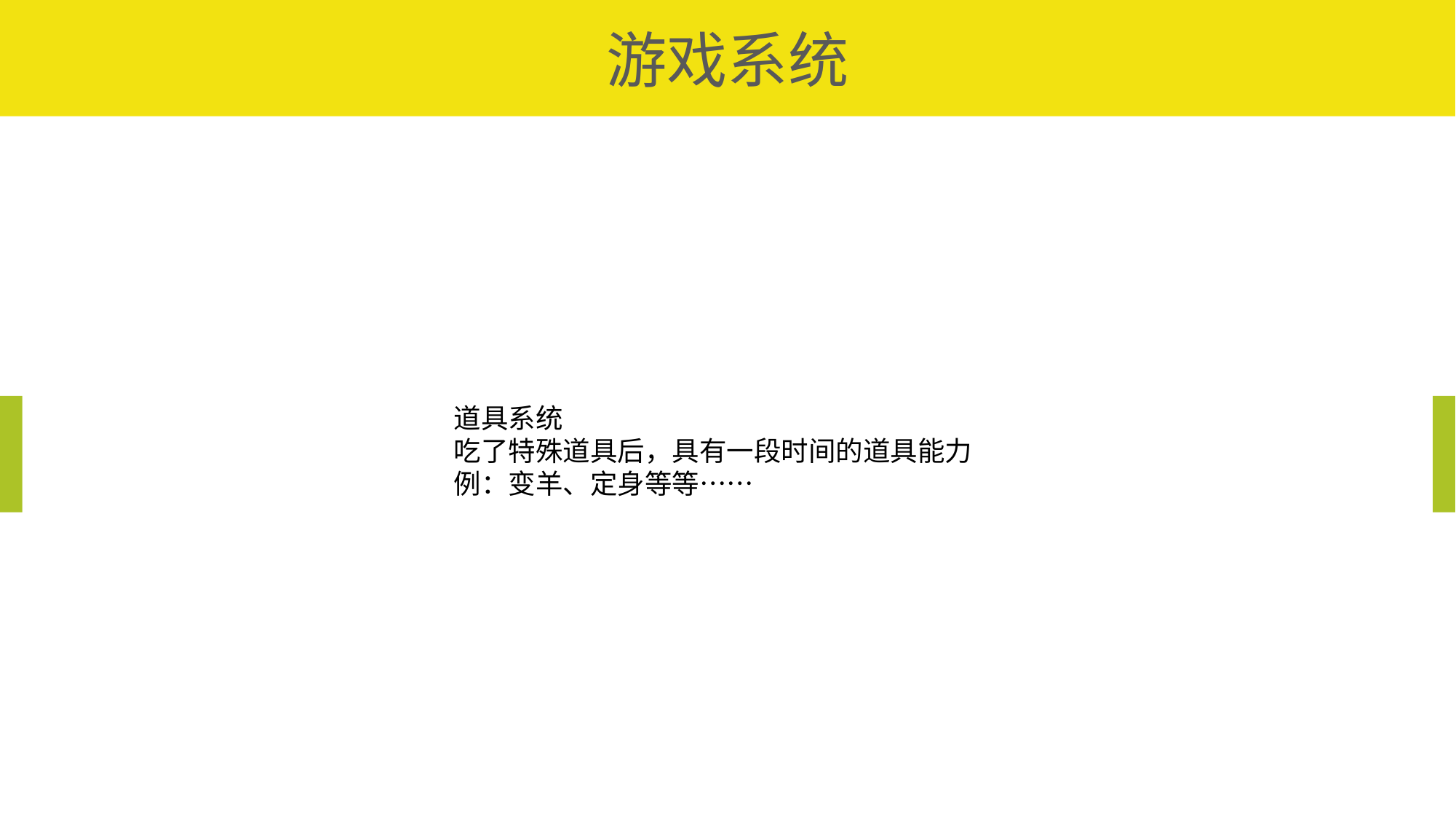

游戏系统

道具系统
吃了特殊道具后，具有一段时间的道具能力
例：变羊、定身等等……